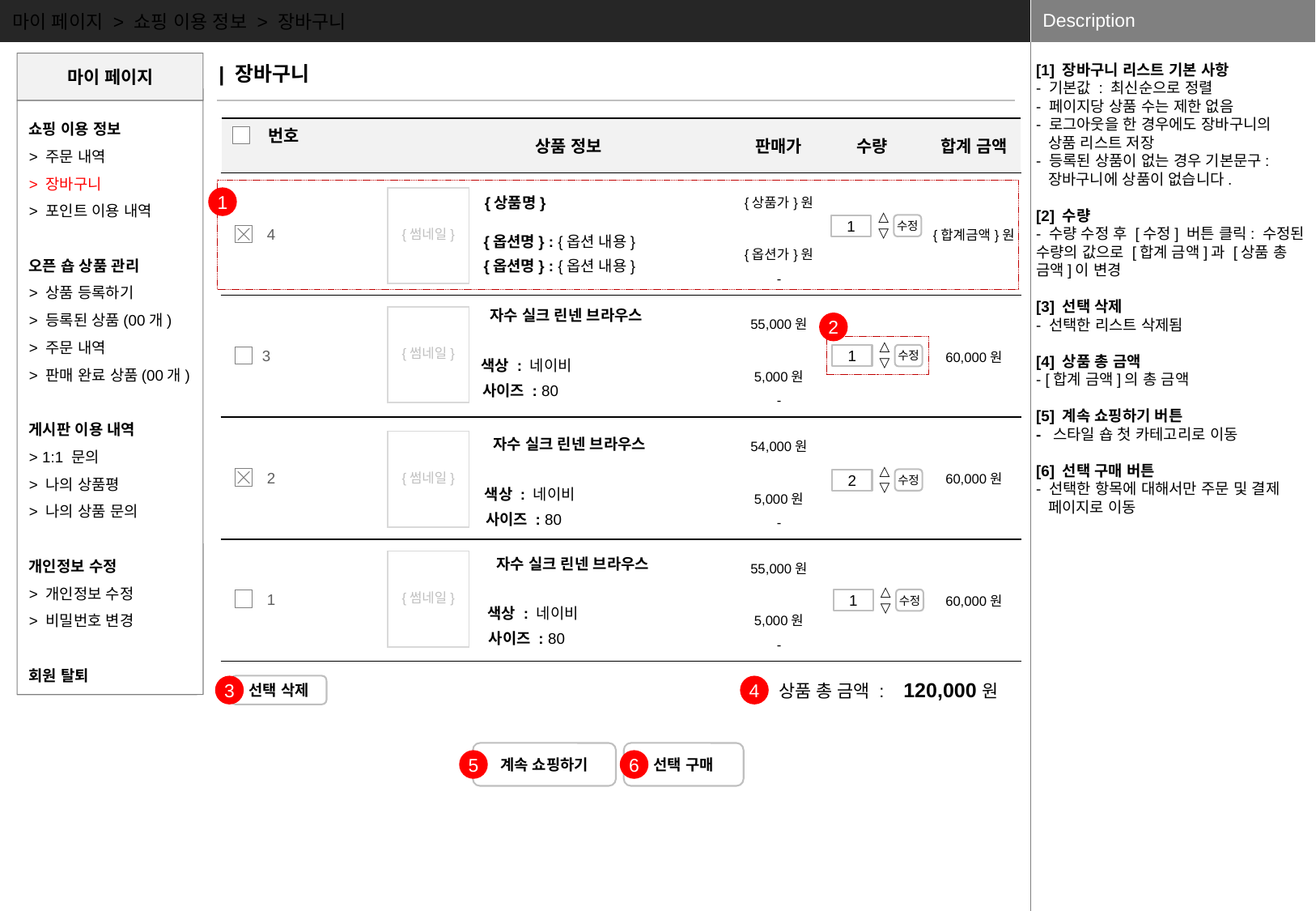

마이 페이지 > 쇼핑 이용 정보 > 장바구니

[1] 장바구니 리스트 기본 사항
- 기본값 : 최신순으로 정렬
- 페이지당 상품 수는 제한 없음
- 로그아웃을 한 경우에도 장바구니의
  상품 리스트 저장
- 등록된 상품이 없는 경우 기본문구:
  장바구니에 상품이 없습니다.

[2] 수량
- 수량 수정 후 [수정] 버튼 클릭: 수정된 수량의 값으로 [합계 금액]과 [상품 총 금액]이 변경

[3] 선택 삭제
- 선택한 리스트 삭제됨

[4] 상품 총 금액
- [합계 금액]의 총 금액

[5] 계속 쇼핑하기 버튼
-  스타일 숍 첫 카테고리로 이동

[6] 선택 구매 버튼
- 선택한 항목에 대해서만 주문 및 결제
  페이지로 이동

마이 페이지
 | 장바구니
쇼핑 이용 정보
> 주문 내역
> 장바구니
> 포인트 이용 내역

오픈 숍 상품 관리
> 상품 등록하기
> 등록된 상품(00개)
> 주문 내역
> 판매 완료 상품(00개)

게시판 이용 내역
> 1:1 문의
> 나의 상품평
> 나의 상품 문의

개인정보 수정
> 개인정보 수정
> 비밀번호 변경

회원 탈퇴
|  |  | 상품 정보 | 판매가 | 수량 | 합계 금액 |
| --- | --- | --- | --- | --- | --- |
|  |  |  | {상품가}원 {옵션가}원 - |  | {합계금액}원 |
|  |  |  | 55,000원 5,000원 - |  | 60,000원 |
|  |  |  | 54,000원 5,000원 - |  | 60,000원 |
|  |  |  | 55,000원 5,000원 - |  | 60,000원 |
 번호

1
{상품명}
|  |
| --- |
△
▽
수정
1
 4

{썸네일}
{옵션명} : {옵션 내용}
{옵션명} : {옵션 내용}
자수 실크 린넨 브라우스
|  |
| --- |
2
△
▽

3

수정
1
{썸네일}
색상 : 네이비
사이즈 : 80
자수 실크 린넨 브라우스
|  |
| --- |
△
▽
 2

수정
2
{썸네일}
색상 : 네이비
사이즈 : 80
자수 실크 린넨 브라우스
|  |
| --- |
△
▽
 1

수정
{썸네일}
1
색상 : 네이비
사이즈 : 80
상품 총 금액 :    120,000원
3
선택 삭제
4
계속 쇼핑하기
선택 구매
5
6